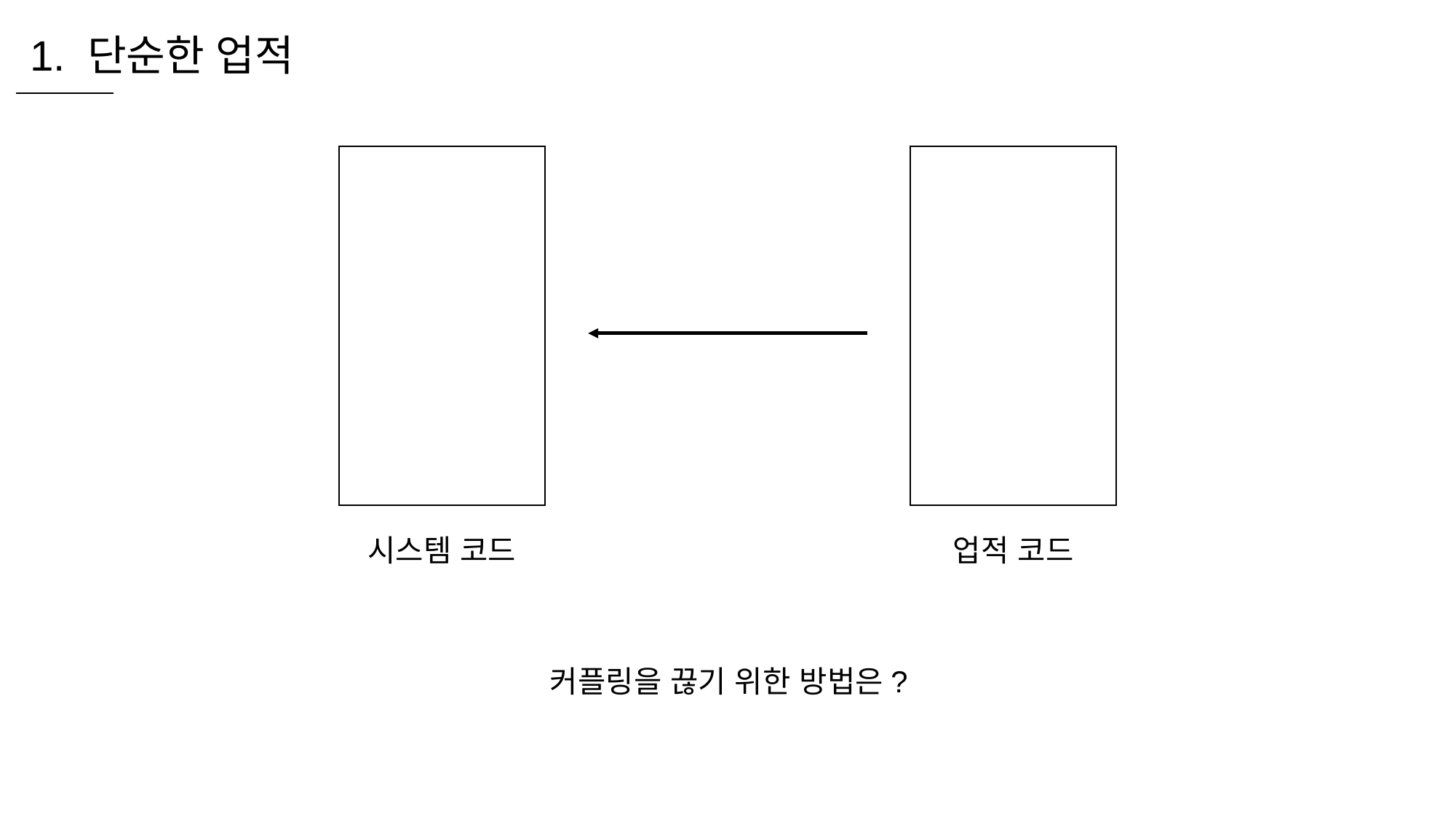

1. 단순한 업적

시스템 코드
업적 코드
커플링을 끊기 위한 방법은?